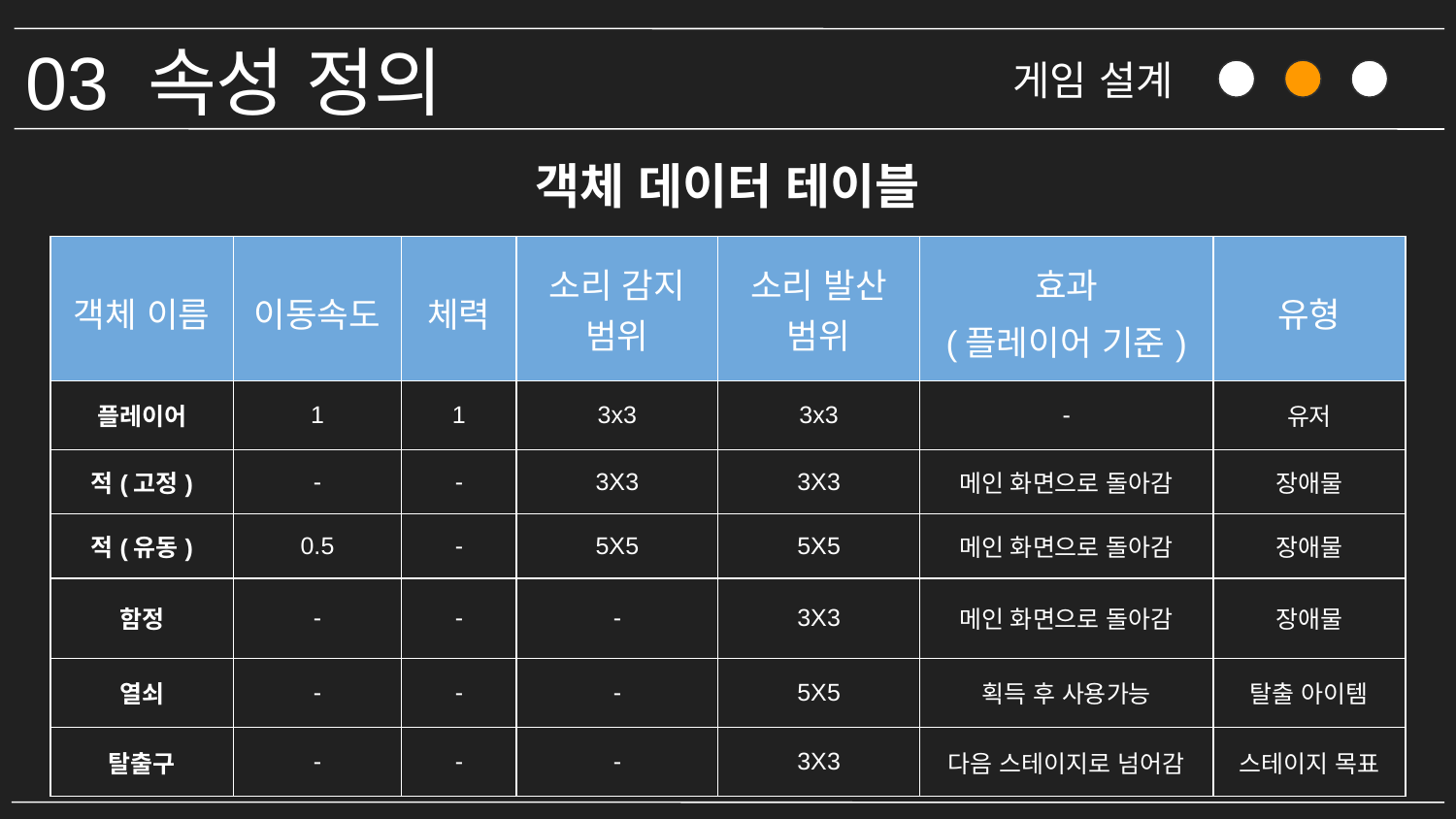

# 03 속성 정의
게임 설계

객체 데이터 테이블
| 객체 이름 | 이동속도 | 체력 | 소리 감지 범위 | 소리 발산 범위 | 효과 (플레이어 기준) | 유형 |
| --- | --- | --- | --- | --- | --- | --- |
| 플레이어 | 1 | 1 | 3x3 | 3x3 | - | 유저 |
| 적(고정) | - | - | 3X3 | 3X3 | 메인 화면으로 돌아감 | 장애물 |
| 적(유동) | 0.5 | - | 5X5 | 5X5 | 메인 화면으로 돌아감 | 장애물 |
| 함정 | - | - | - | 3X3 | 메인 화면으로 돌아감 | 장애물 |
| 열쇠 | - | - | - | 5X5 | 획득 후 사용가능 | 탈출 아이템 |
| 탈출구 | - | - | - | 3X3 | 다음 스테이지로 넘어감 | 스테이지 목표 |